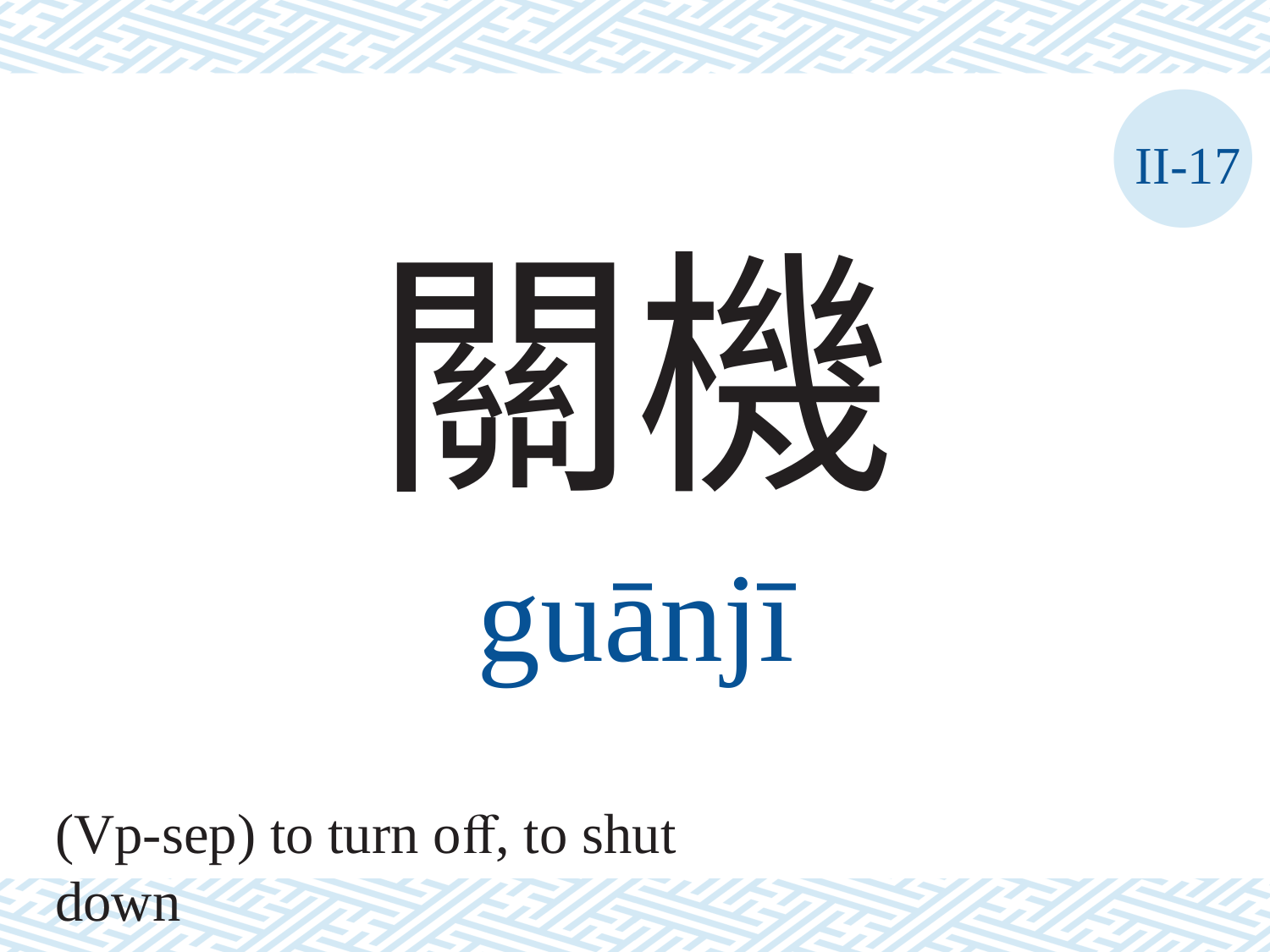

II-17
關機
guānjī
(Vp-sep) to turn oﬀ, to shut down